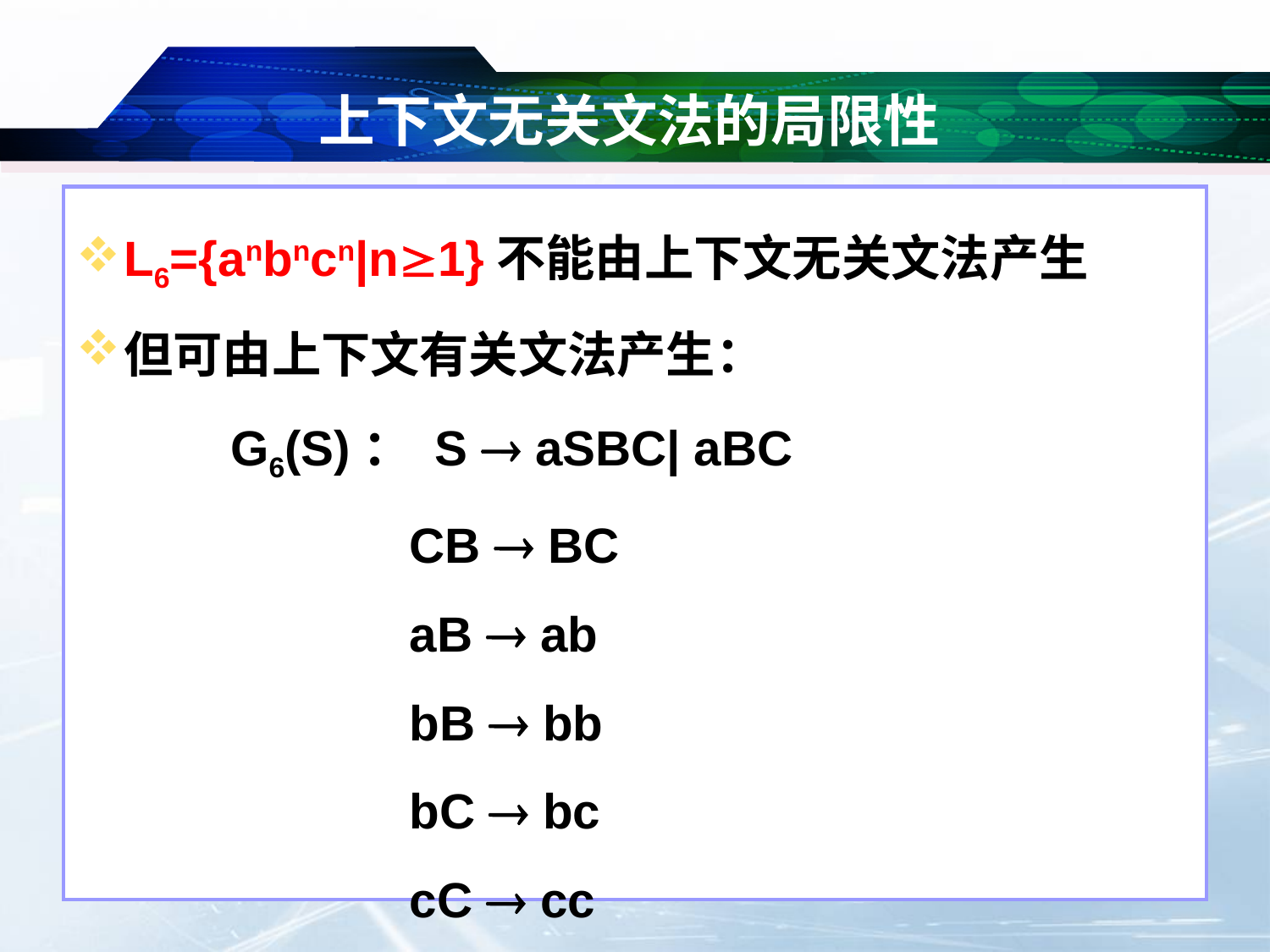

# 上下文无关文法的局限性
L6={anbncn|n≥1}不能由上下文无关文法产生
但可由上下文有关文法产生：
  G6(S)： S → aSBC| aBC
               CB → BC
               aB → ab
               bB → bb
               bC → bc
               cC → cc